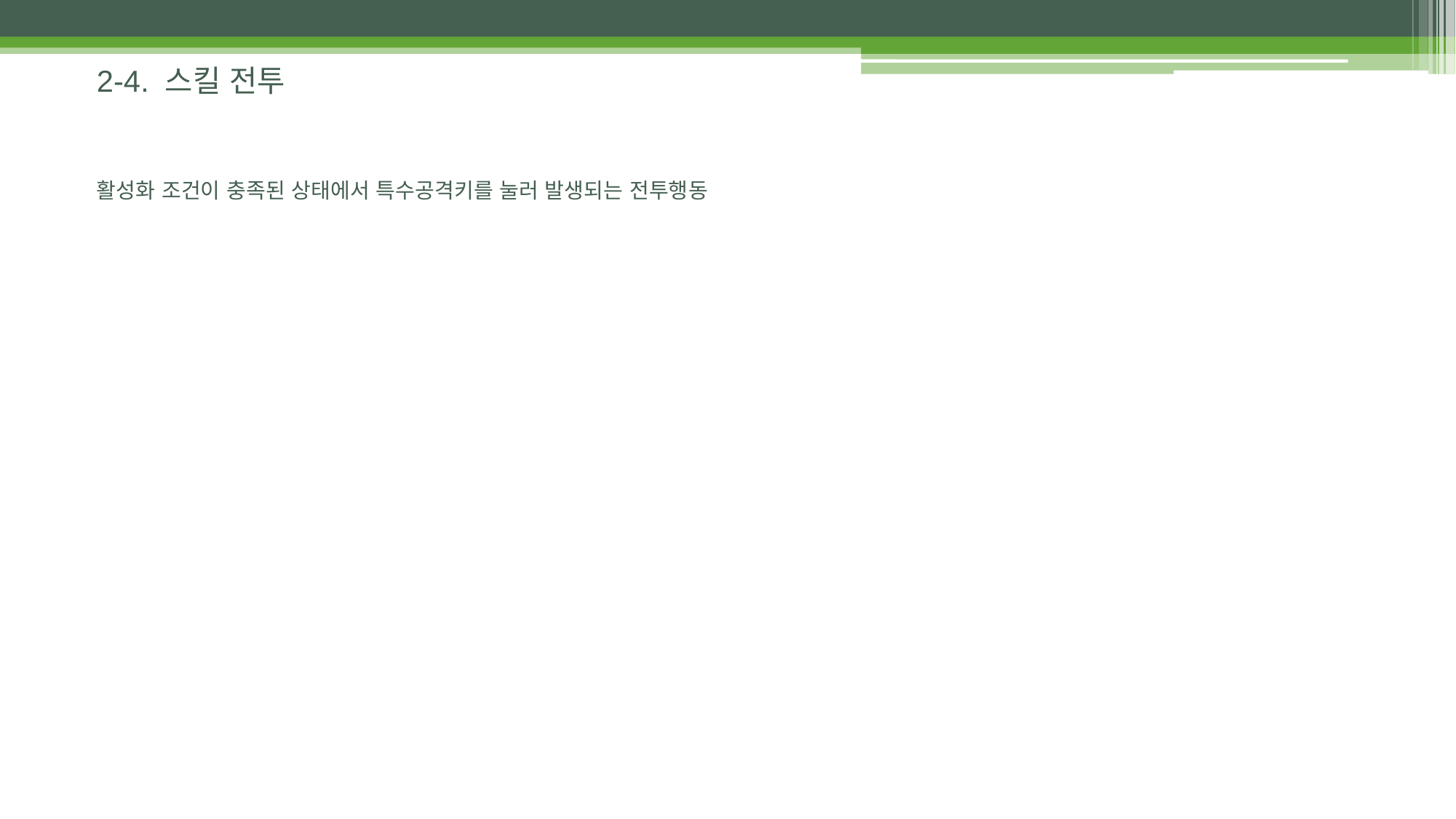

# 2-4. 스킬 전투
활성화 조건이 충족된 상태에서 특수공격키를 눌러 발생되는 전투행동